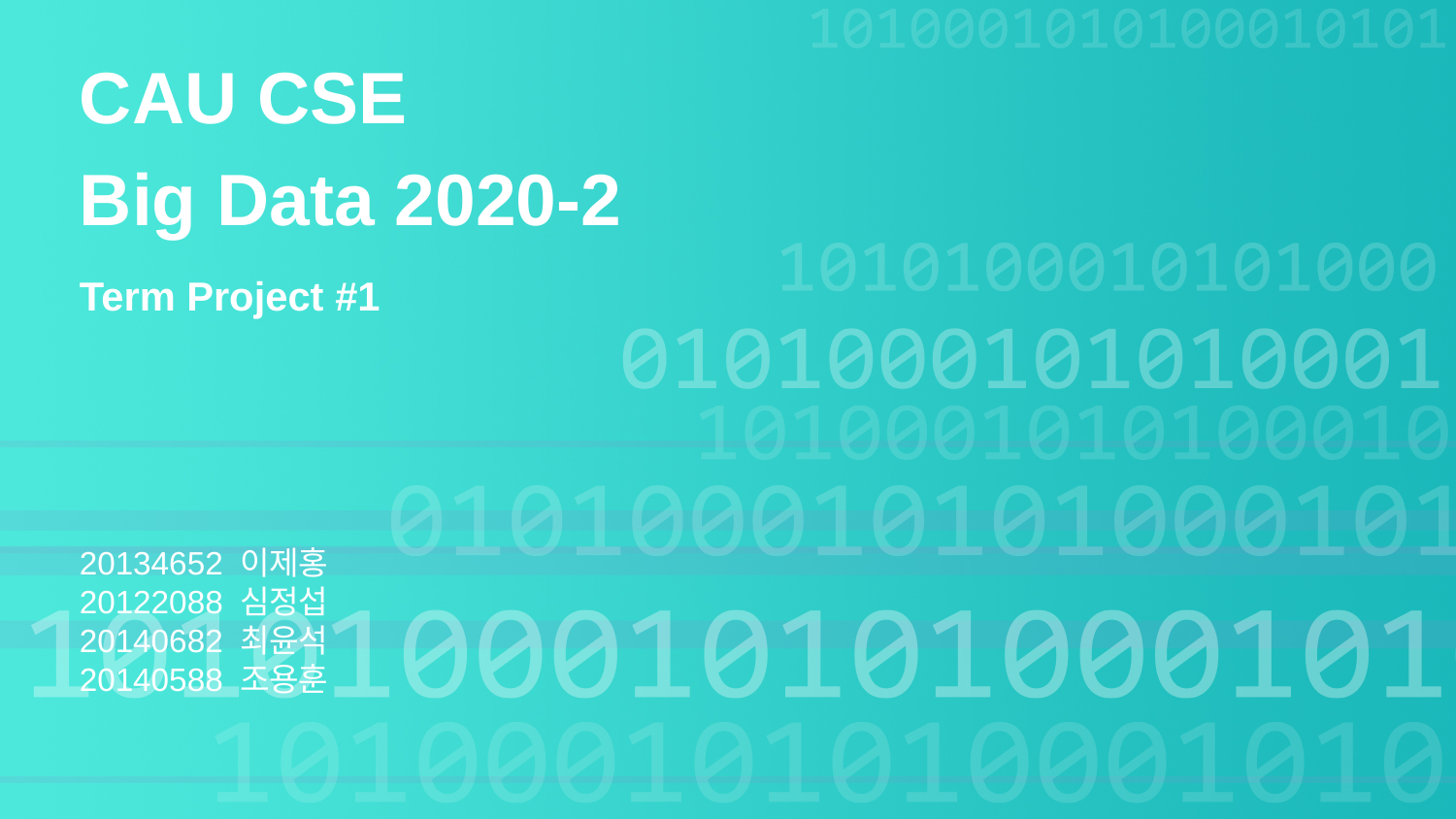

CAU CSE
Big Data 2020-2
Term Project #1
20134652 이제홍
20122088 심정섭
20140682 최윤석
20140588 조용훈